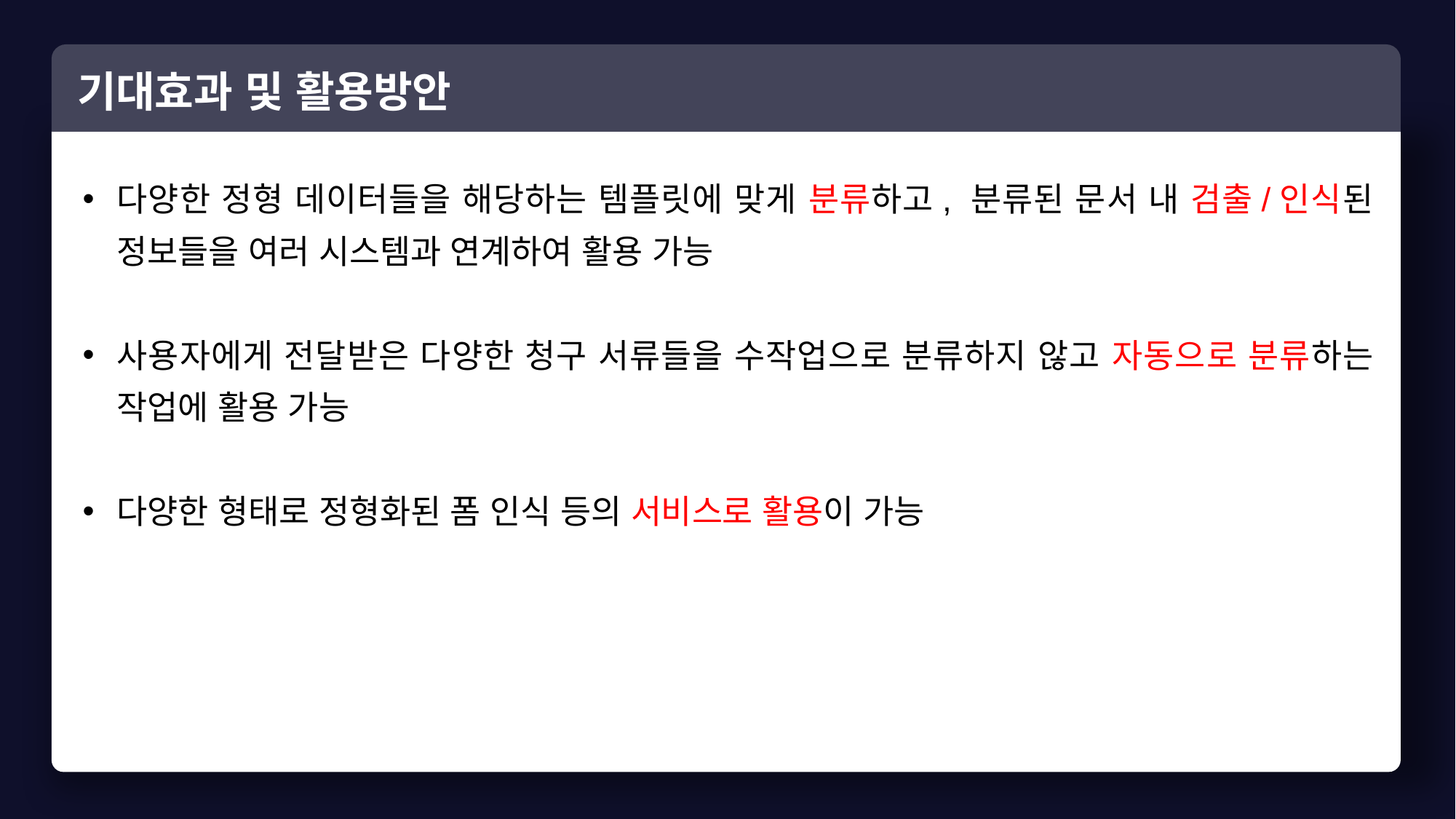

기대효과 및 활용방안

다양한 정형 데이터들을 해당하는 템플릿에 맞게 분류하고, 분류된 문서 내 검출/인식된 정보들을 여러 시스템과 연계하여 활용 가능

사용자에게 전달받은 다양한 청구 서류들을 수작업으로 분류하지 않고 자동으로 분류하는 작업에 활용 가능

다양한 형태로 정형화된 폼 인식 등의 서비스로 활용이 가능